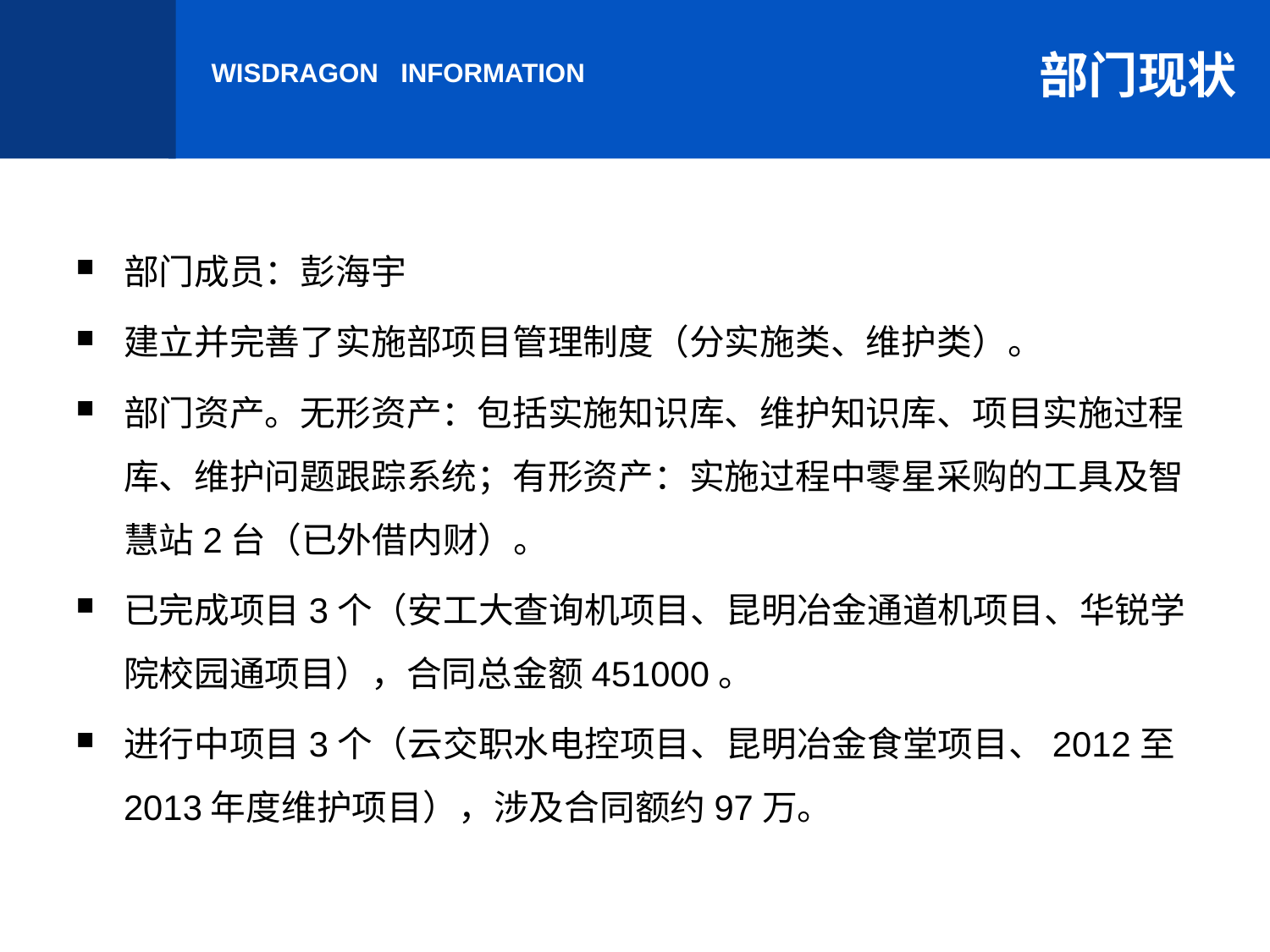

部门现状
部门成员：彭海宇
建立并完善了实施部项目管理制度（分实施类、维护类）。
部门资产。无形资产：包括实施知识库、维护知识库、项目实施过程库、维护问题跟踪系统；有形资产：实施过程中零星采购的工具及智慧站2台（已外借内财）。
已完成项目3个（安工大查询机项目、昆明冶金通道机项目、华锐学院校园通项目），合同总金额451000。
进行中项目3个（云交职水电控项目、昆明冶金食堂项目、2012至2013年度维护项目），涉及合同额约97万。